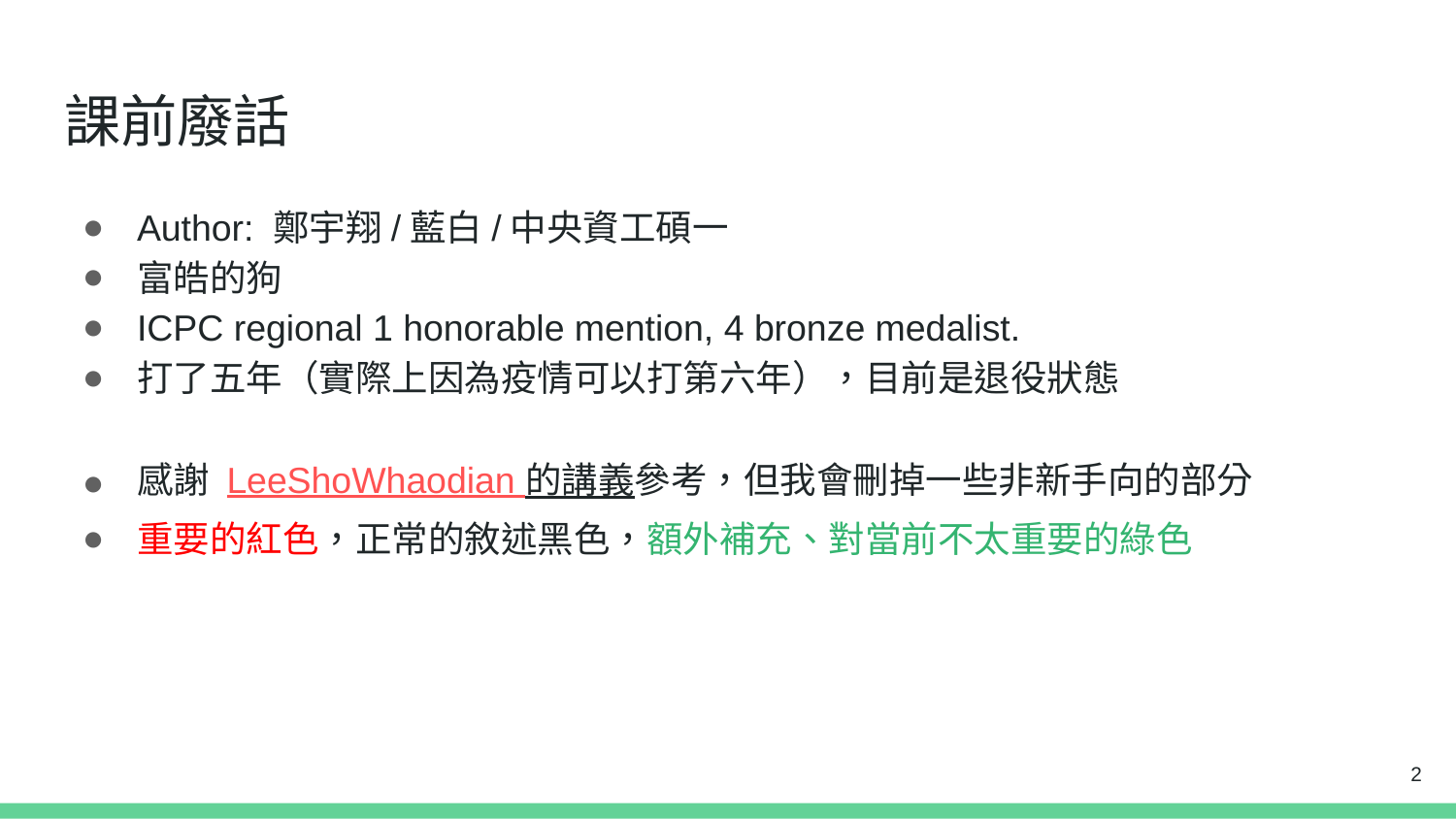

# 課前廢話
Author: 鄭宇翔/藍白/中央資工碩一
富皓的狗
ICPC regional 1 honorable mention, 4 bronze medalist.
打了五年（實際上因為疫情可以打第六年），目前是退役狀態

感謝 LeeShoWhaodian 的講義參考，但我會刪掉一些非新手向的部分
重要的紅色，正常的敘述黑色，額外補充、對當前不太重要的綠色
2